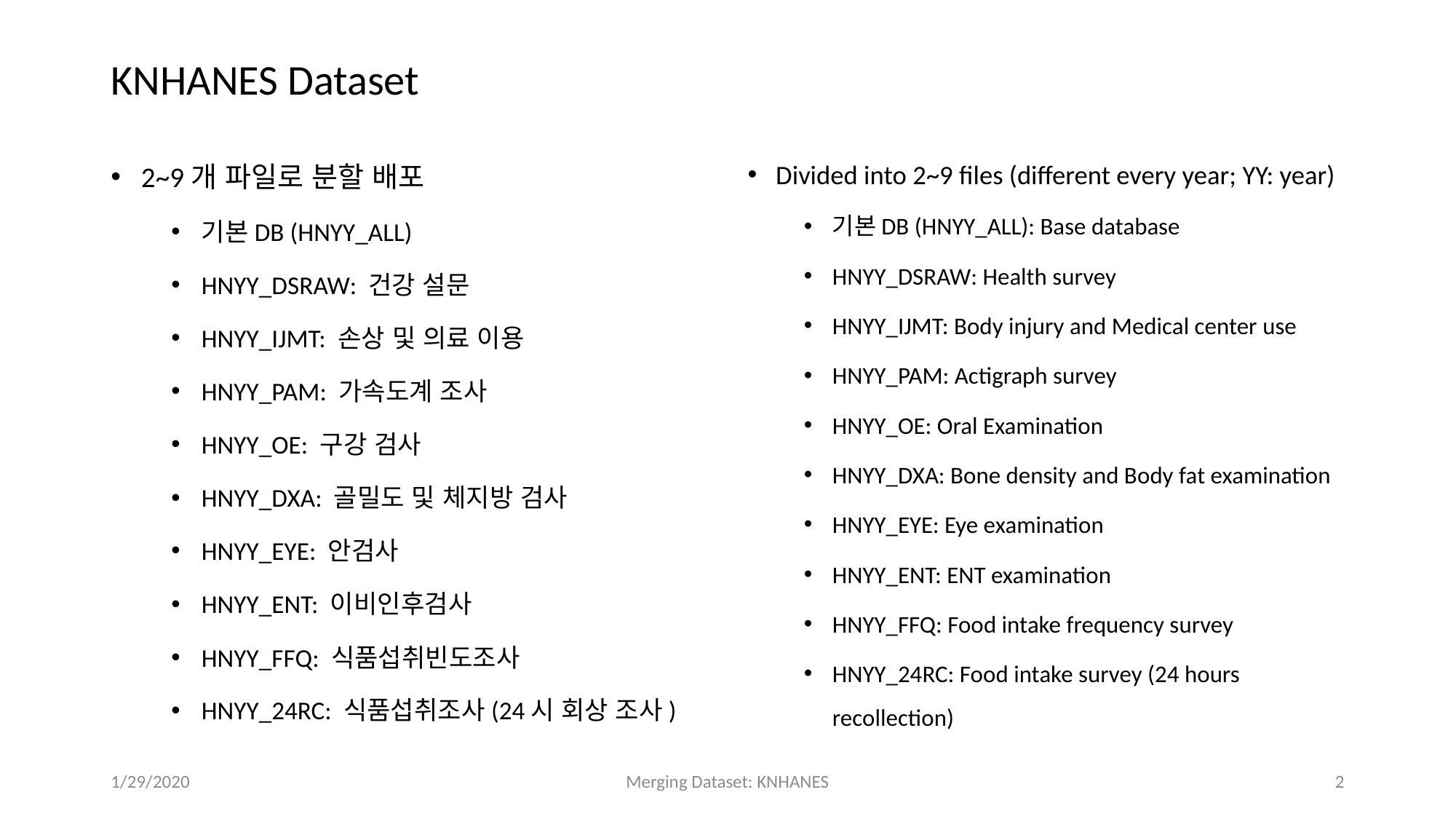

# KNHANES Dataset
2~9개 파일로 분할 배포
기본DB (HNYY_ALL)
HNYY_DSRAW: 건강 설문
HNYY_IJMT: 손상 및 의료 이용
HNYY_PAM: 가속도계 조사
HNYY_OE: 구강 검사
HNYY_DXA: 골밀도 및 체지방 검사
HNYY_EYE: 안검사
HNYY_ENT: 이비인후검사
HNYY_FFQ: 식품섭취빈도조사
HNYY_24RC: 식품섭취조사(24시 회상 조사)
Divided into 2~9 files (different every year; YY: year)
기본DB (HNYY_ALL): Base database
HNYY_DSRAW: Health survey
HNYY_IJMT: Body injury and Medical center use
HNYY_PAM: Actigraph survey
HNYY_OE: Oral Examination
HNYY_DXA: Bone density and Body fat examination
HNYY_EYE: Eye examination
HNYY_ENT: ENT examination
HNYY_FFQ: Food intake frequency survey
HNYY_24RC: Food intake survey (24 hours recollection)

1/29/2020
Merging Dataset: KNHANES
2